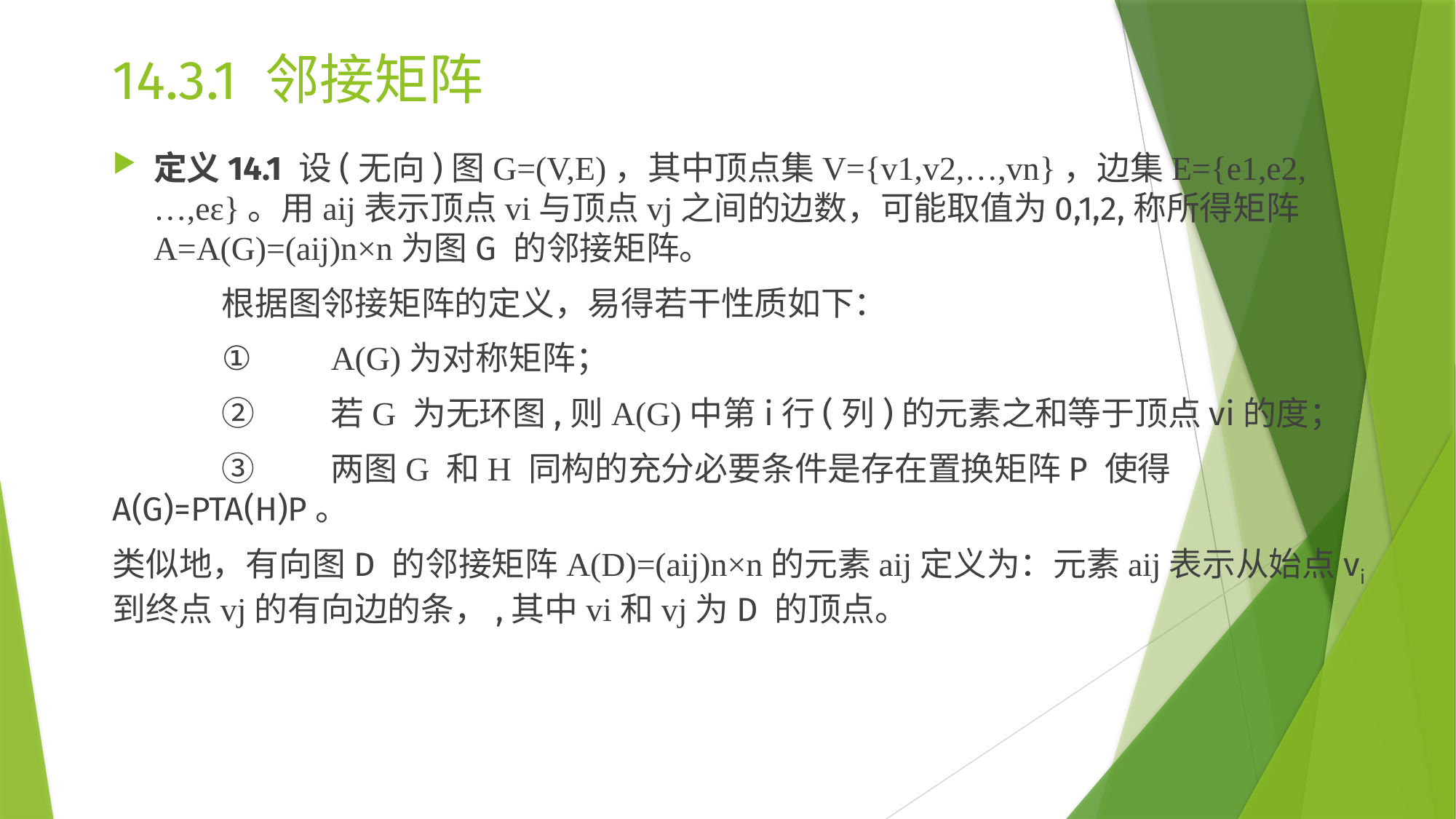

14.3.1 邻接矩阵
定义14.1 设(无向)图G=(V,E)，其中顶点集V={v1,v2,…,vn}，边集E={e1,e2,…,eε}。用aij表示顶点vi与顶点vj之间的边数，可能取值为0,1,2,称所得矩阵A=A(G)=(aij)n×n为图G 的邻接矩阵。
	根据图邻接矩阵的定义，易得若干性质如下：
	①	A(G)为对称矩阵；
	②	若G 为无环图,则A(G)中第i行(列)的元素之和等于顶点vi的度；
	③	两图G 和H 同构的充分必要条件是存在置换矩阵P 使得A(G)=PTA(H)P。
类似地，有向图D 的邻接矩阵A(D)=(aij)n×n的元素aij定义为：元素aij表示从始点vi到终点vj的有向边的条，,其中vi和vj为D 的顶点。